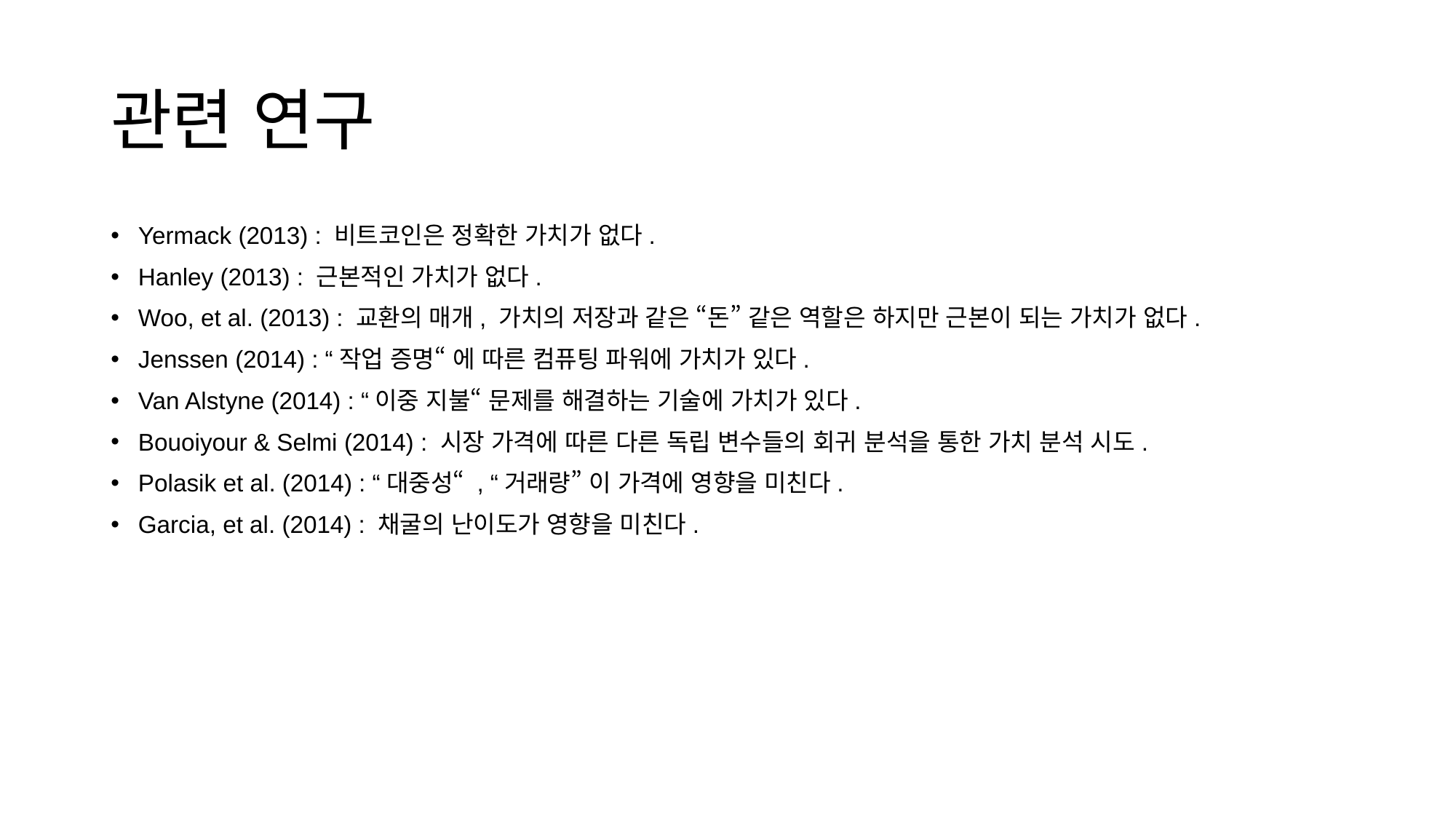

# 관련 연구
Yermack (2013) : 비트코인은 정확한 가치가 없다.
Hanley (2013) : 근본적인 가치가 없다.
Woo, et al. (2013) : 교환의 매개, 가치의 저장과 같은 “돈” 같은 역할은 하지만 근본이 되는 가치가 없다.
Jenssen (2014) : “작업 증명“ 에 따른 컴퓨팅 파워에 가치가 있다.
Van Alstyne (2014) : “이중 지불“ 문제를 해결하는 기술에 가치가 있다.
Bouoiyour & Selmi (2014) : 시장 가격에 따른 다른 독립 변수들의 회귀 분석을 통한 가치 분석 시도.
Polasik et al. (2014) : “대중성“ , “거래량” 이 가격에 영향을 미친다.
Garcia, et al. (2014) : 채굴의 난이도가 영향을 미친다.